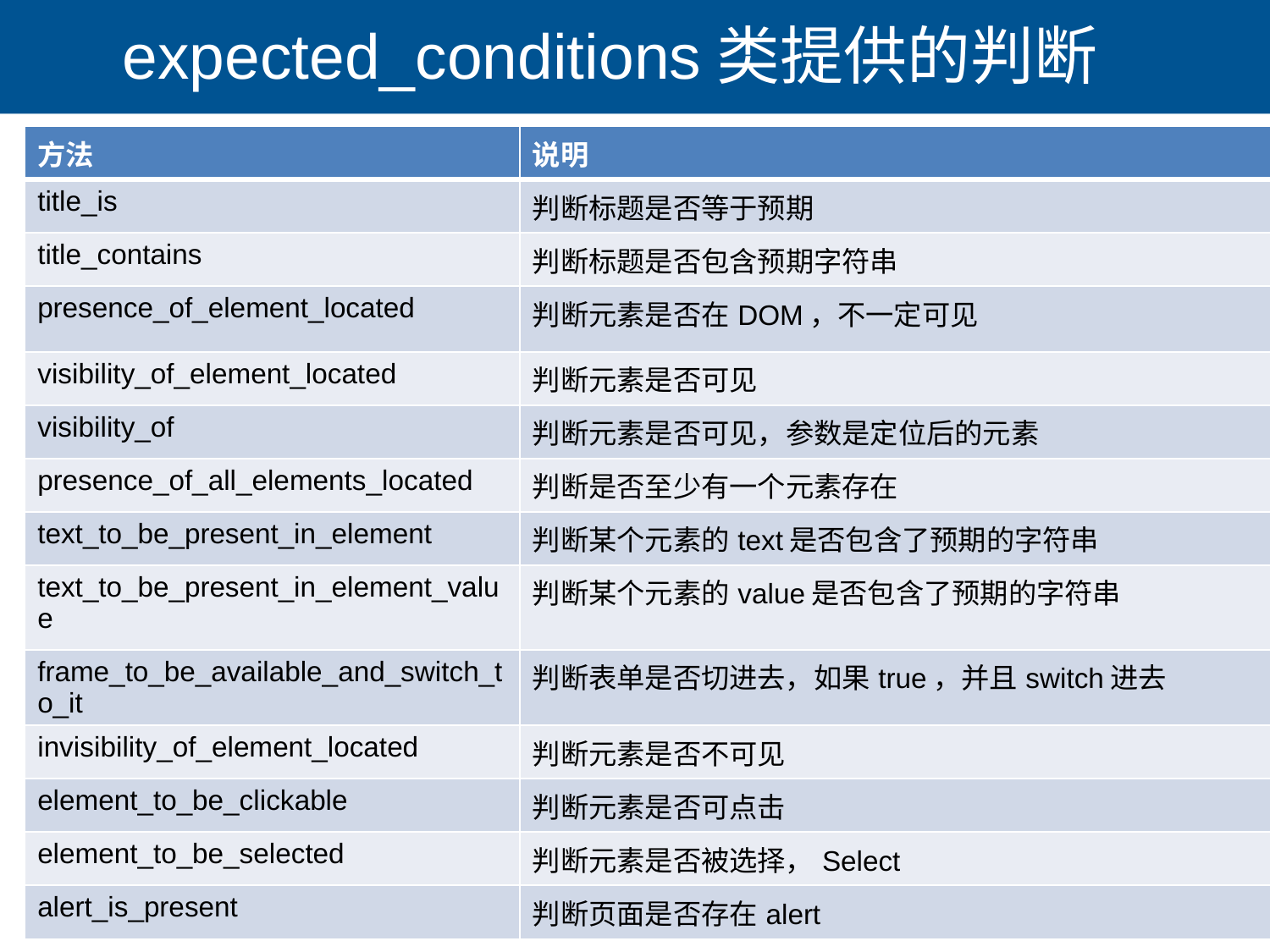

# expected_conditions类提供的判断
| 方法 | 说明 |
| --- | --- |
| title\_is | 判断标题是否等于预期 |
| title\_contains | 判断标题是否包含预期字符串 |
| presence\_of\_element\_located | 判断元素是否在DOM，不一定可见 |
| visibility\_of\_element\_located | 判断元素是否可见 |
| visibility\_of | 判断元素是否可见，参数是定位后的元素 |
| presence\_of\_all\_elements\_located | 判断是否至少有一个元素存在 |
| text\_to\_be\_present\_in\_element | 判断某个元素的text是否包含了预期的字符串 |
| text\_to\_be\_present\_in\_element\_value | 判断某个元素的value是否包含了预期的字符串 |
| frame\_to\_be\_available\_and\_switch\_to\_it | 判断表单是否切进去，如果true，并且switch进去 |
| invisibility\_of\_element\_located | 判断元素是否不可见 |
| element\_to\_be\_clickable | 判断元素是否可点击 |
| element\_to\_be\_selected | 判断元素是否被选择，Select |
| alert\_is\_present | 判断页面是否存在alert |